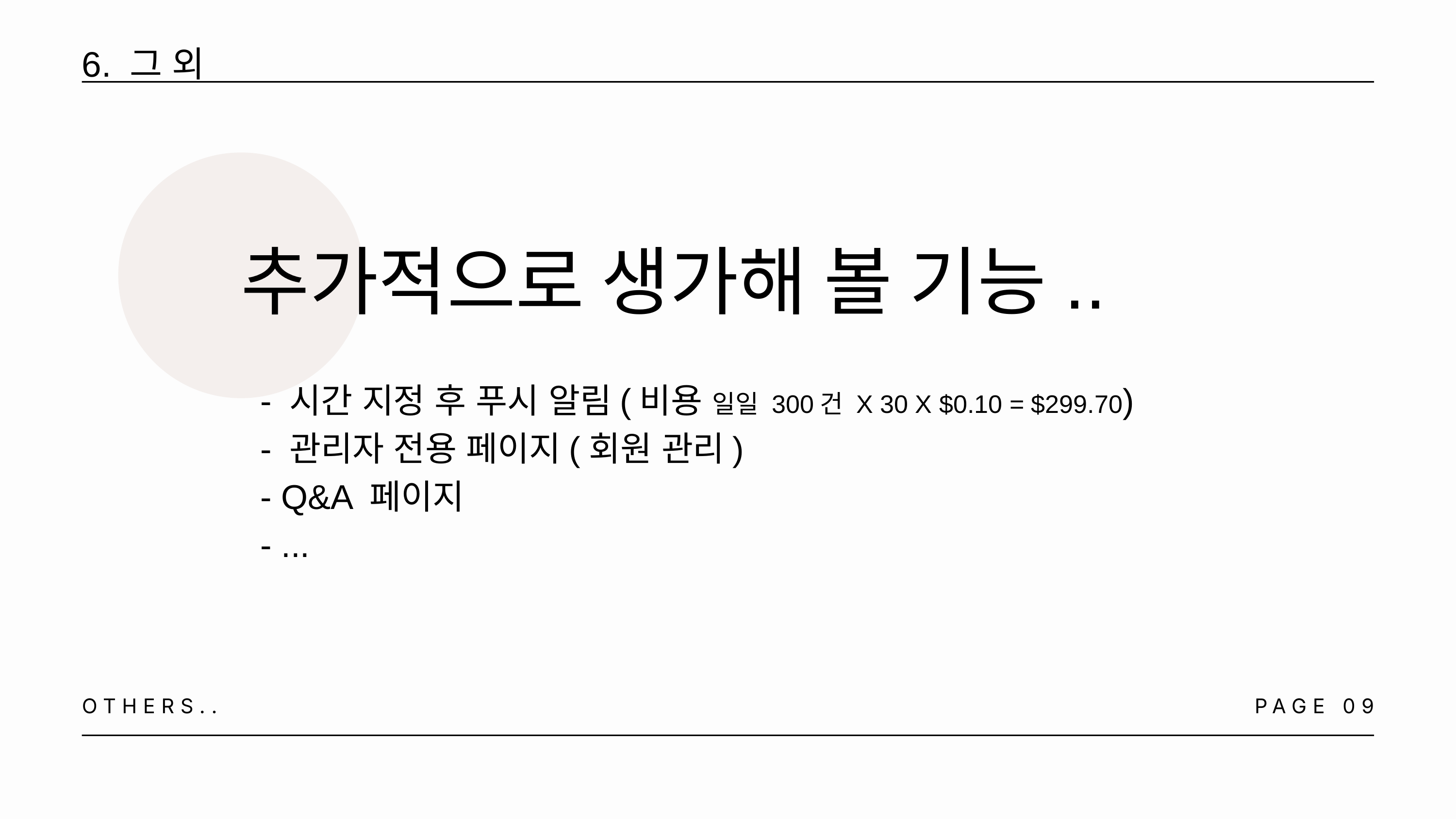

6. 그 외

추가적으로 생가해 볼 기능..

  - 시간 지정 후 푸시 알림(비용 일일 300건 X 30 X $0.10 = $299.70)
  - 관리자 전용 페이지(회원 관리)
  - Q&A 페이지
  - ...

OTHERS..
PAGE 09